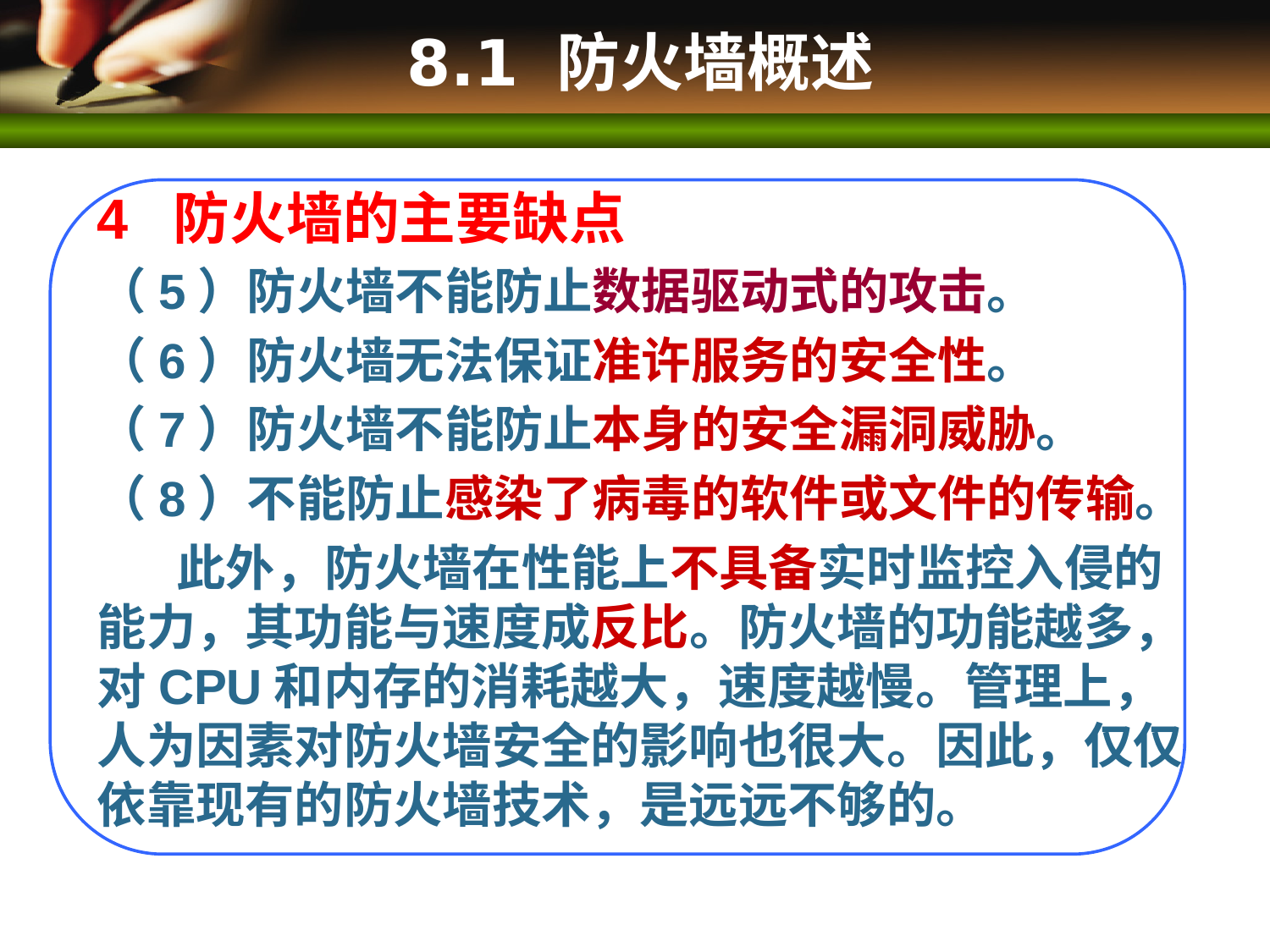

8.1 防火墙概述
4  防火墙的主要缺点
（5）防火墙不能防止数据驱动式的攻击。
（6）防火墙无法保证准许服务的安全性。
（7）防火墙不能防止本身的安全漏洞威胁。
（8）不能防止感染了病毒的软件或文件的传输。
      此外，防火墙在性能上不具备实时监控入侵的能力，其功能与速度成反比。防火墙的功能越多，对CPU和内存的消耗越大，速度越慢。管理上，人为因素对防火墙安全的影响也很大。因此，仅仅依靠现有的防火墙技术，是远远不够的。